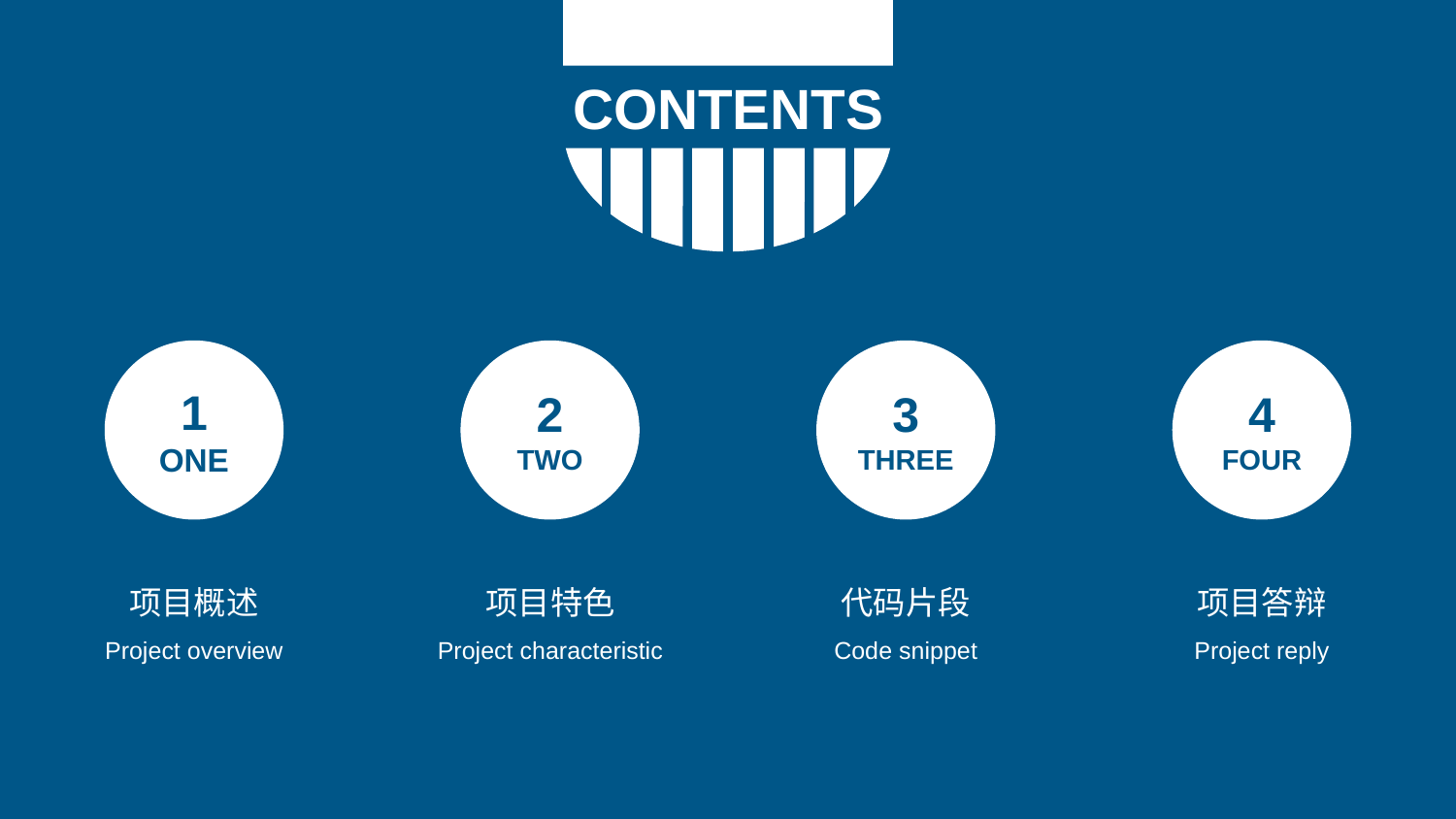

CONTENTS

1
ONE

2
TWO

3
THREE

4
FOUR
项目概述
Project overview
项目特色
Project characteristic
代码片段
Code snippet
项目答辩
Project reply